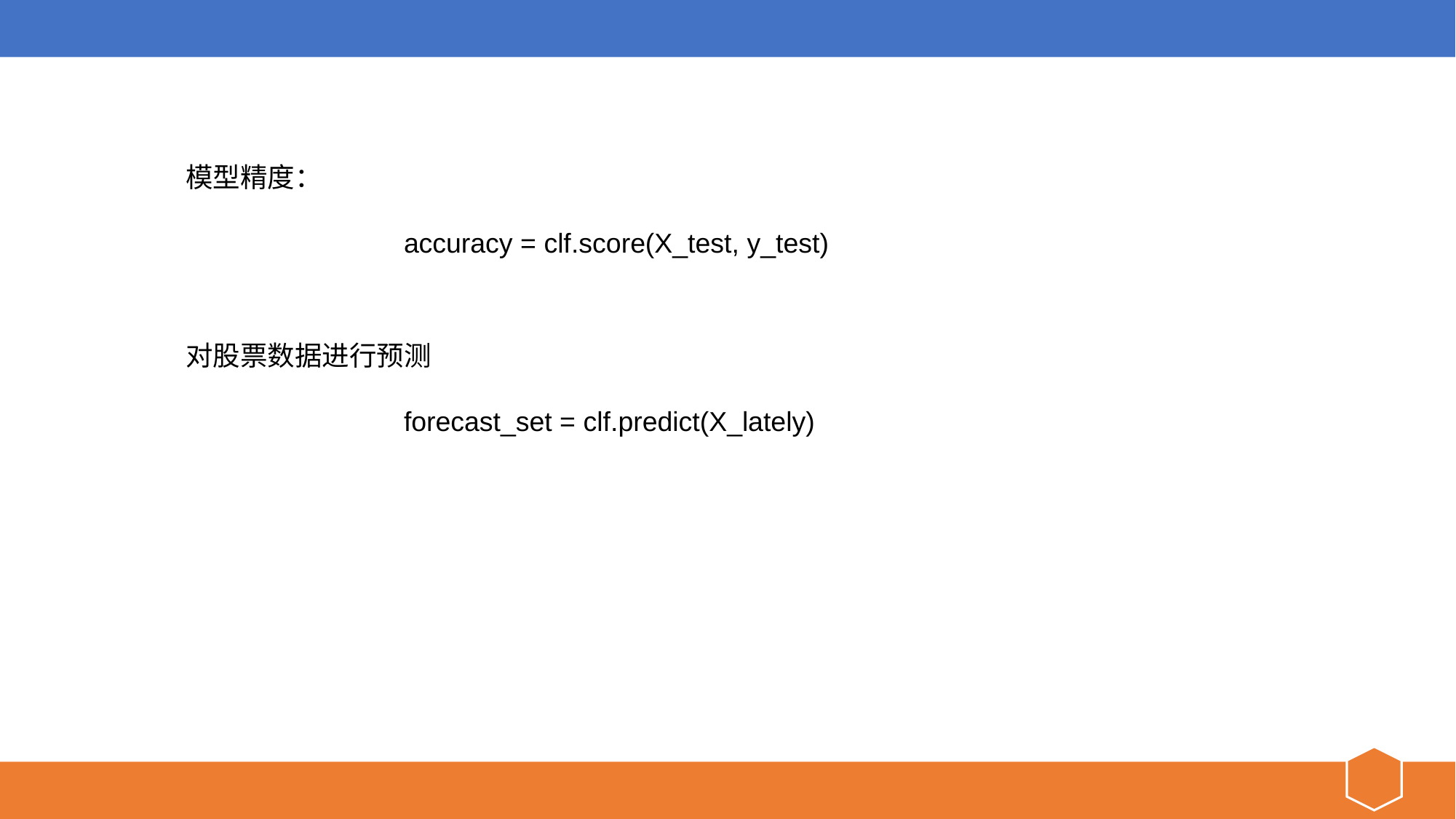

模型精度：

		accuracy = clf.score(X_test, y_test)

对股票数据进行预测

		forecast_set = clf.predict(X_lately)

14